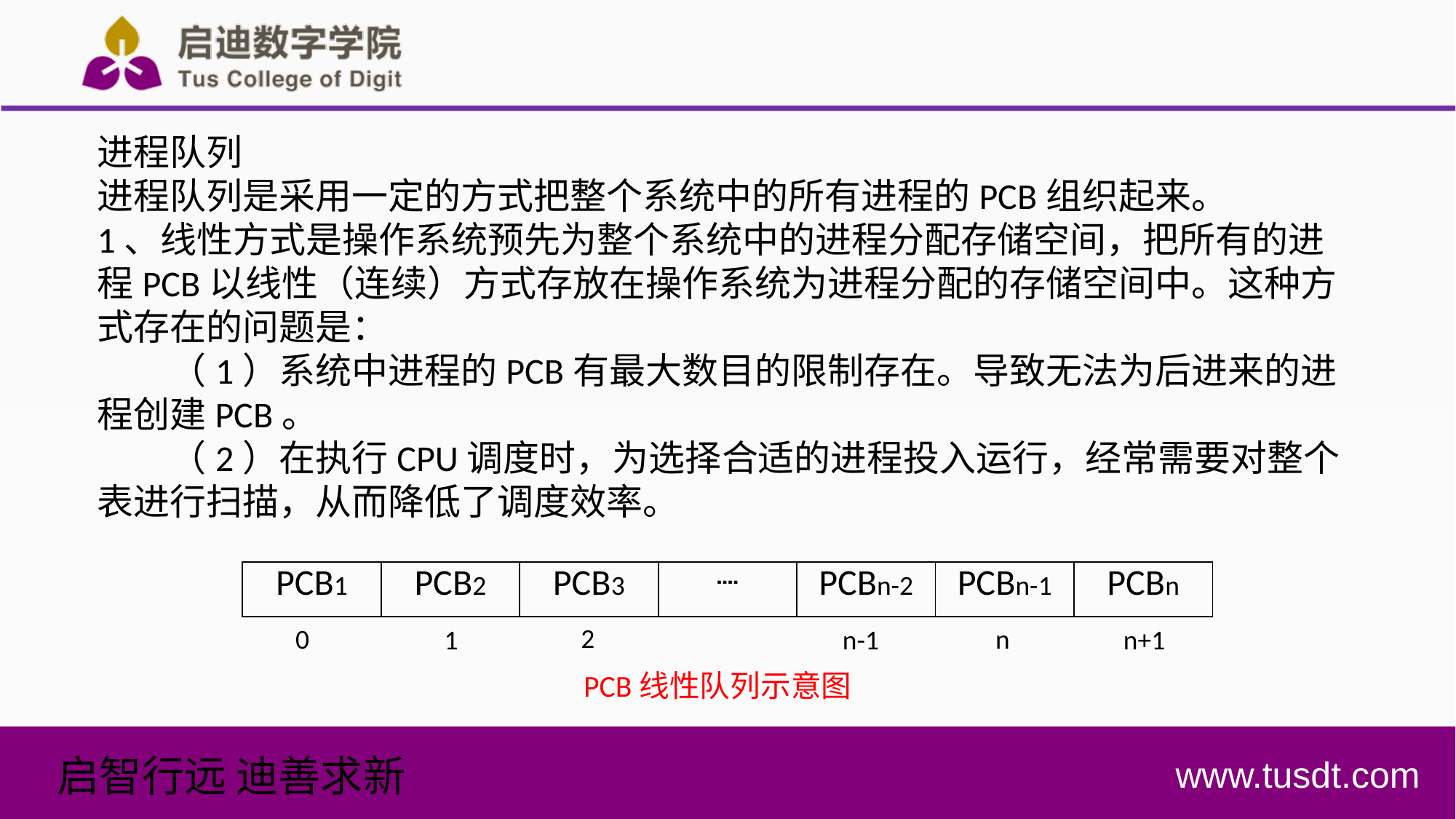

进程队列
进程队列是采用一定的方式把整个系统中的所有进程的PCB组织起来。
1、线性方式是操作系统预先为整个系统中的进程分配存储空间，把所有的进程PCB以线性（连续）方式存放在操作系统为进程分配的存储空间中。这种方式存在的问题是：
（1）系统中进程的PCB有最大数目的限制存在。导致无法为后进来的进程创建PCB。
（2）在执行CPU调度时，为选择合适的进程投入运行，经常需要对整个表进行扫描，从而降低了调度效率。
| PCB1 | PCB2 | PCB3 | ┈ | PCBn-2 | PCBn-1 | PCBn |
| --- | --- | --- | --- | --- | --- | --- |
2
n

0
1
n-1
n+1
PCB线性队列示意图